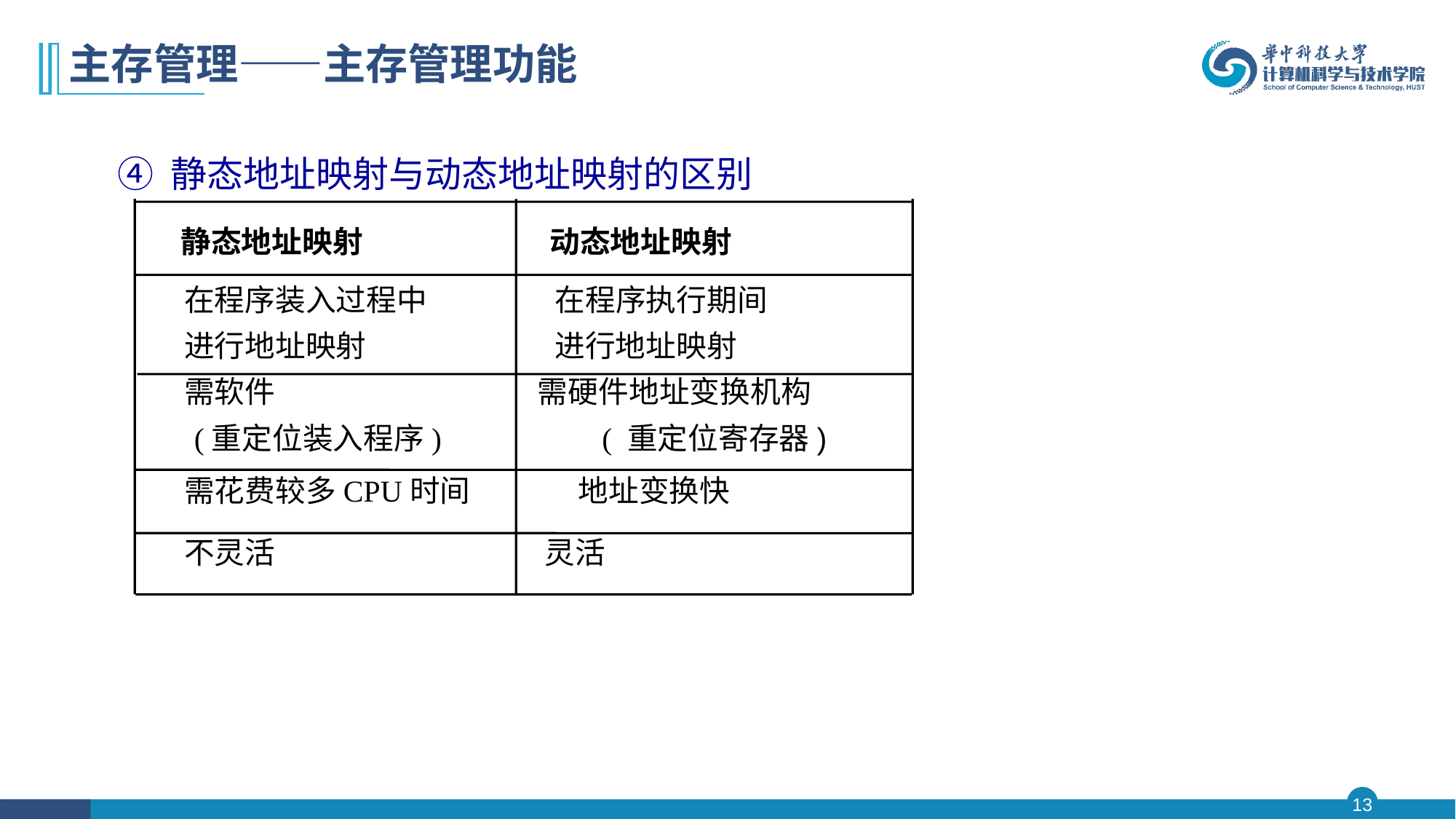

# 主存管理——主存管理功能
④ 静态地址映射与动态地址映射的区别
                  静态地址映射                           动态地址映射
                   在程序装入过程中                   在程序执行期间
                   进行地址映射                            进行地址映射
                   需软件                                       需硬件地址变换机构
                   (重定位装入程序)                     ( 重定位寄存器)
                   需花费较多CPU时间                地址变换快
                   不灵活                                        灵活